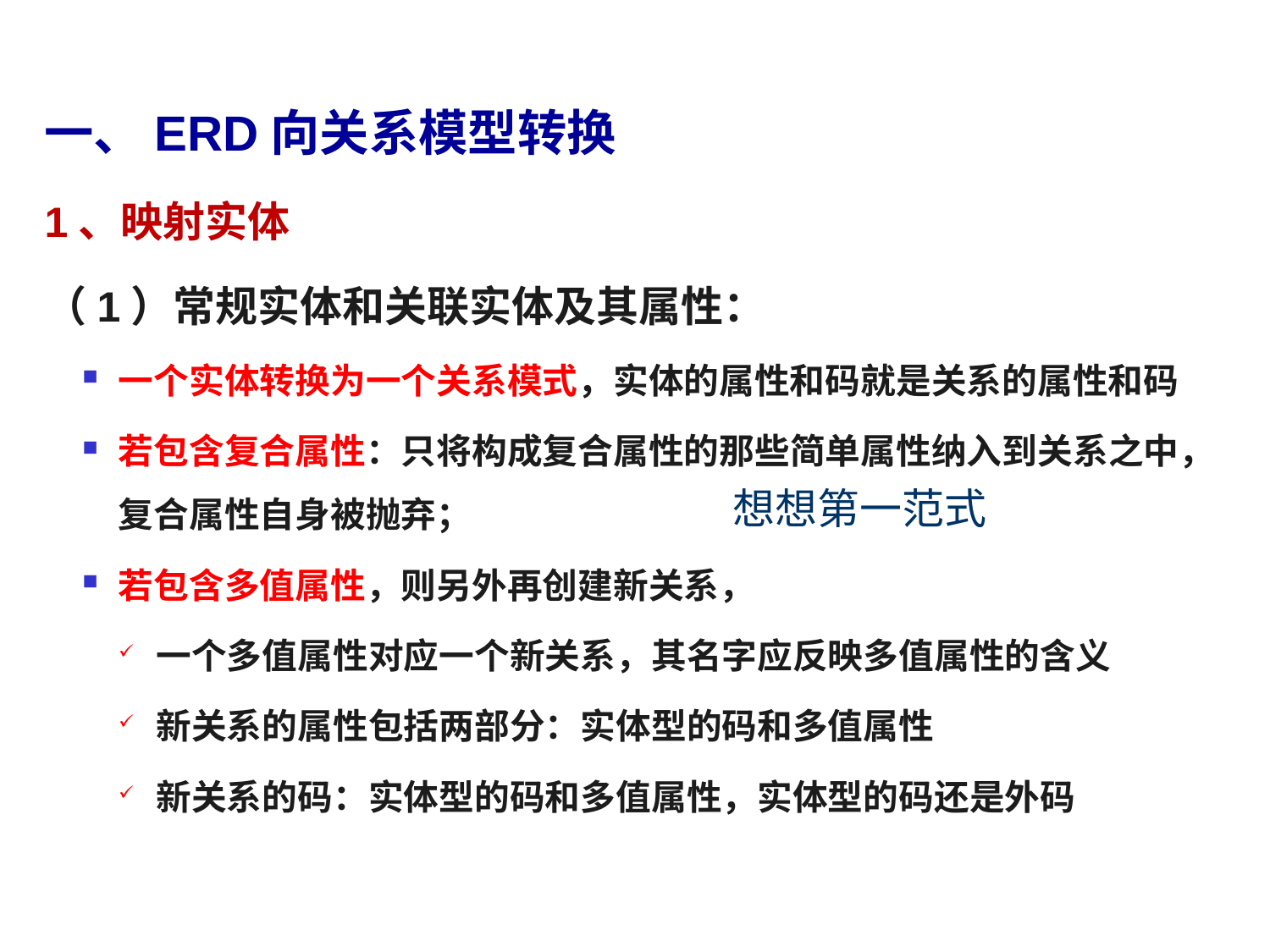

一、ERD向关系模型转换
1、映射实体
（1）常规实体和关联实体及其属性：
一个实体转换为一个关系模式，实体的属性和码就是关系的属性和码
若包含复合属性：只将构成复合属性的那些简单属性纳入到关系之中，复合属性自身被抛弃；
若包含多值属性，则另外再创建新关系，
一个多值属性对应一个新关系，其名字应反映多值属性的含义
新关系的属性包括两部分：实体型的码和多值属性
新关系的码：实体型的码和多值属性，实体型的码还是外码
想想第一范式